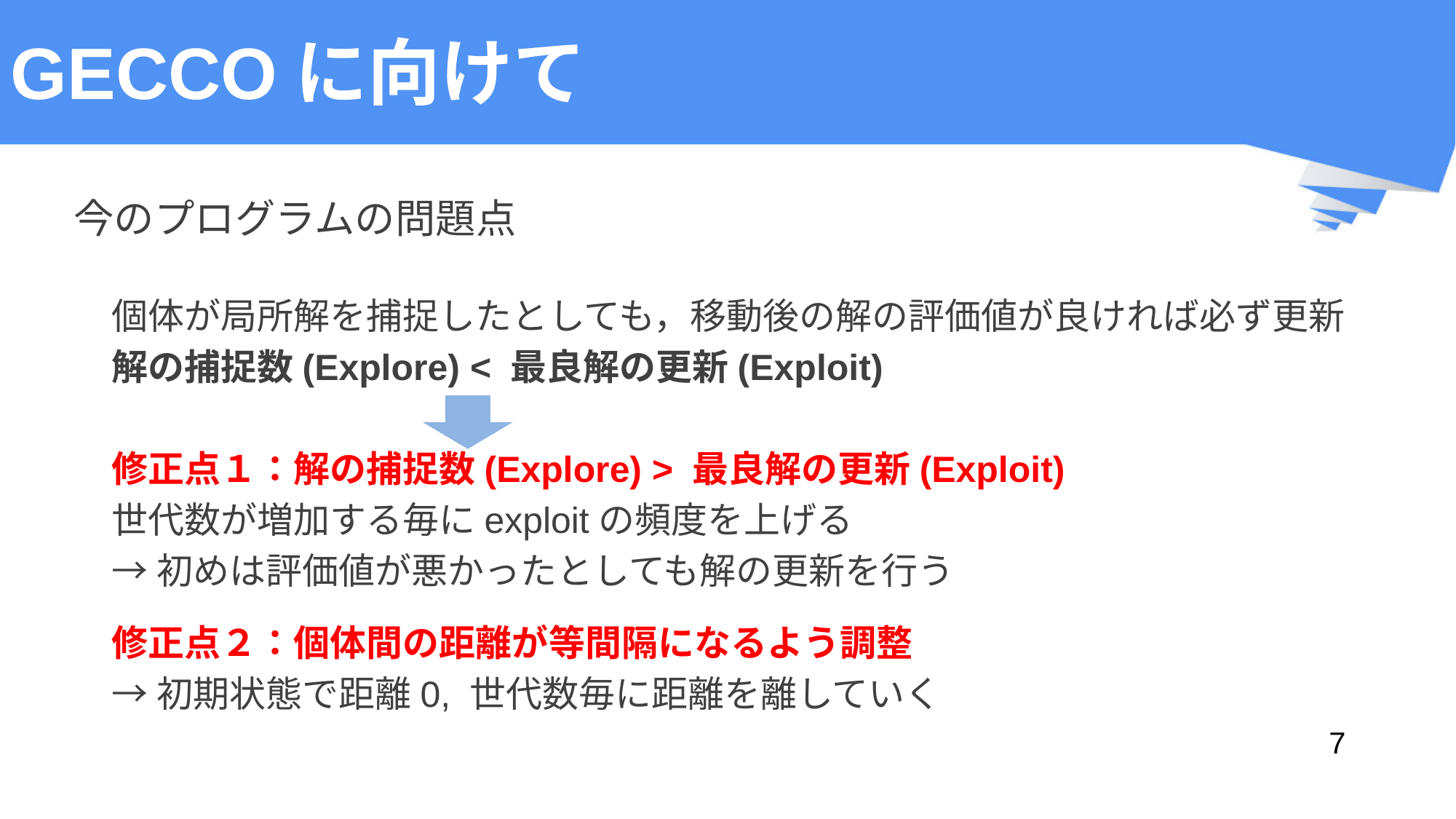

# GECCOに向けて
今のプログラムの問題点
個体が局所解を捕捉したとしても，移動後の解の評価値が良ければ必ず更新
解の捕捉数(Explore) < 最良解の更新(Exploit)

修正点１：解の捕捉数(Explore) > 最良解の更新(Exploit)
世代数が増加する毎にexploitの頻度を上げる
→初めは評価値が悪かったとしても解の更新を行う

修正点２：個体間の距離が等間隔になるよう調整
→初期状態で距離0, 世代数毎に距離を離していく

7